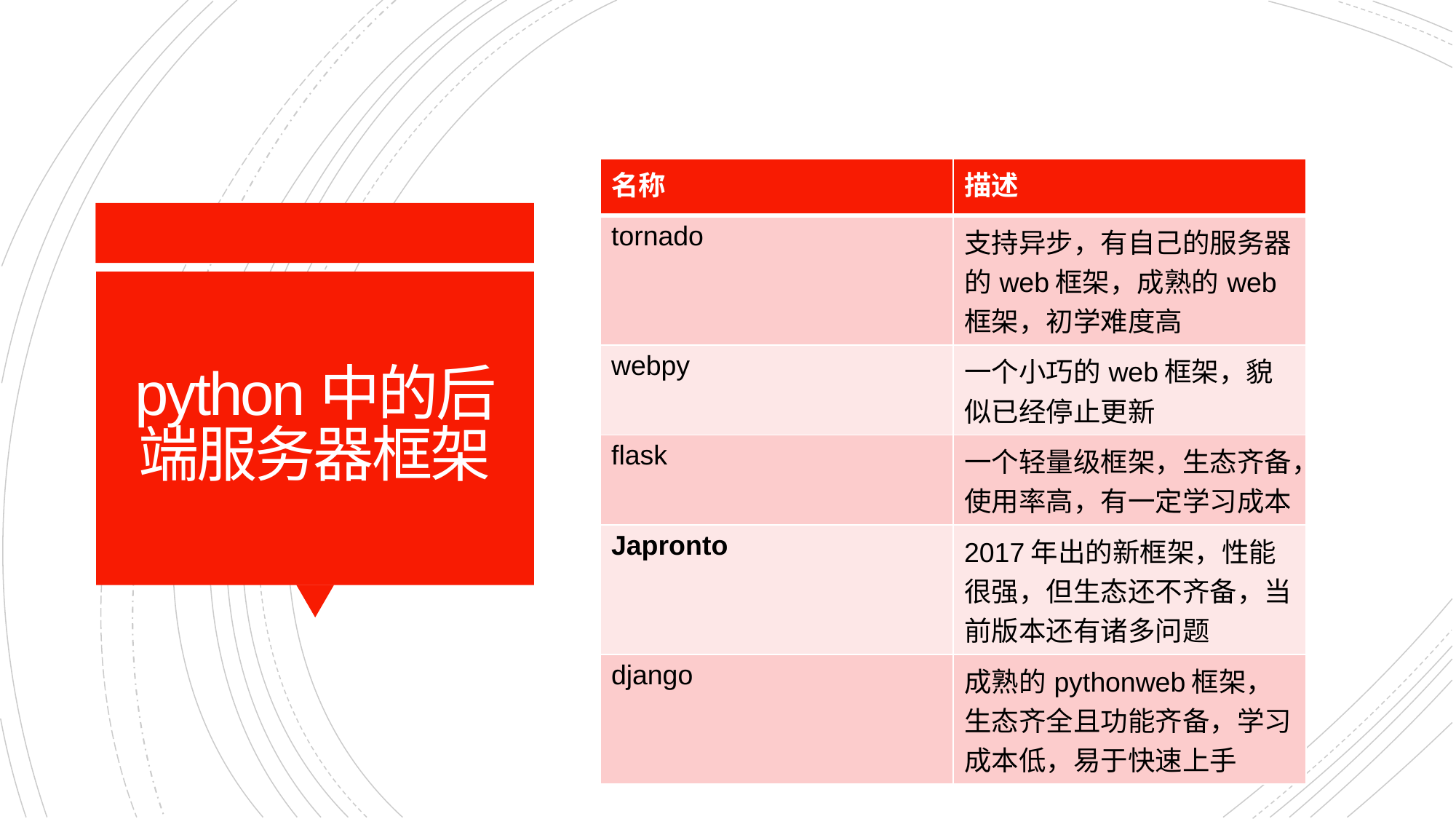

| 名称 | 描述 |
| --- | --- |
| tornado | 支持异步，有自己的服务器的web框架，成熟的web框架，初学难度高 |
| webpy | 一个小巧的web框架，貌似已经停止更新 |
| flask | 一个轻量级框架，生态齐备，使用率高，有一定学习成本 |
| Japronto | 2017年出的新框架，性能很强，但生态还不齐备，当前版本还有诸多问题 |
| django | 成熟的pythonweb框架，生态齐全且功能齐备，学习成本低，易于快速上手 |
# python中的后端服务器框架